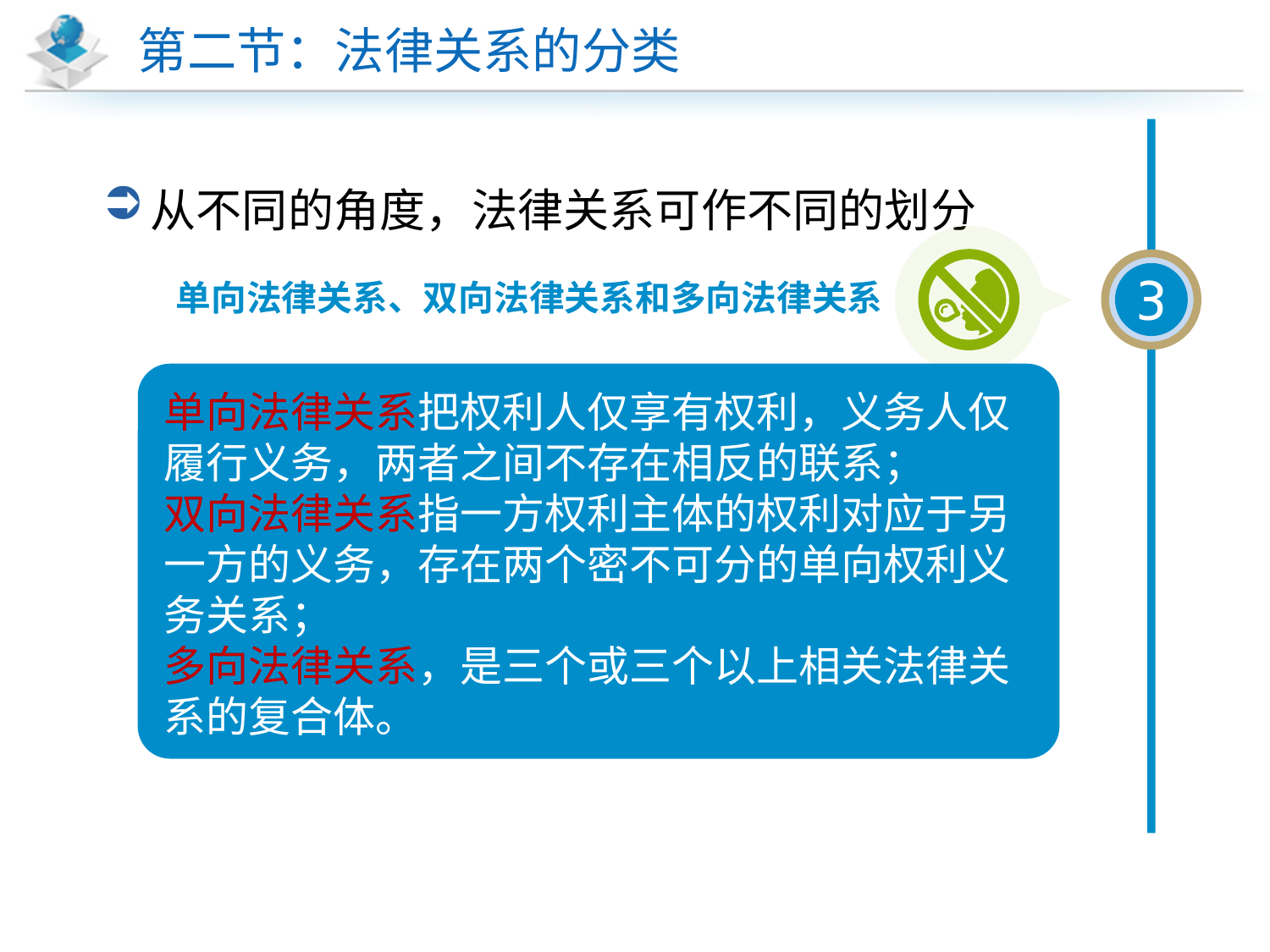

# 第二节：法律关系的分类

3
单向法律关系、双向法律关系和多向法律关系

单向法律关系把权利人仅享有权利，义务人仅履行义务，两者之间不存在相反的联系；
双向法律关系指一方权利主体的权利对应于另一方的义务，存在两个密不可分的单向权利义务关系；
多向法律关系，是三个或三个以上相关法律关系的复合体。
从不同的角度，法律关系可作不同的划分